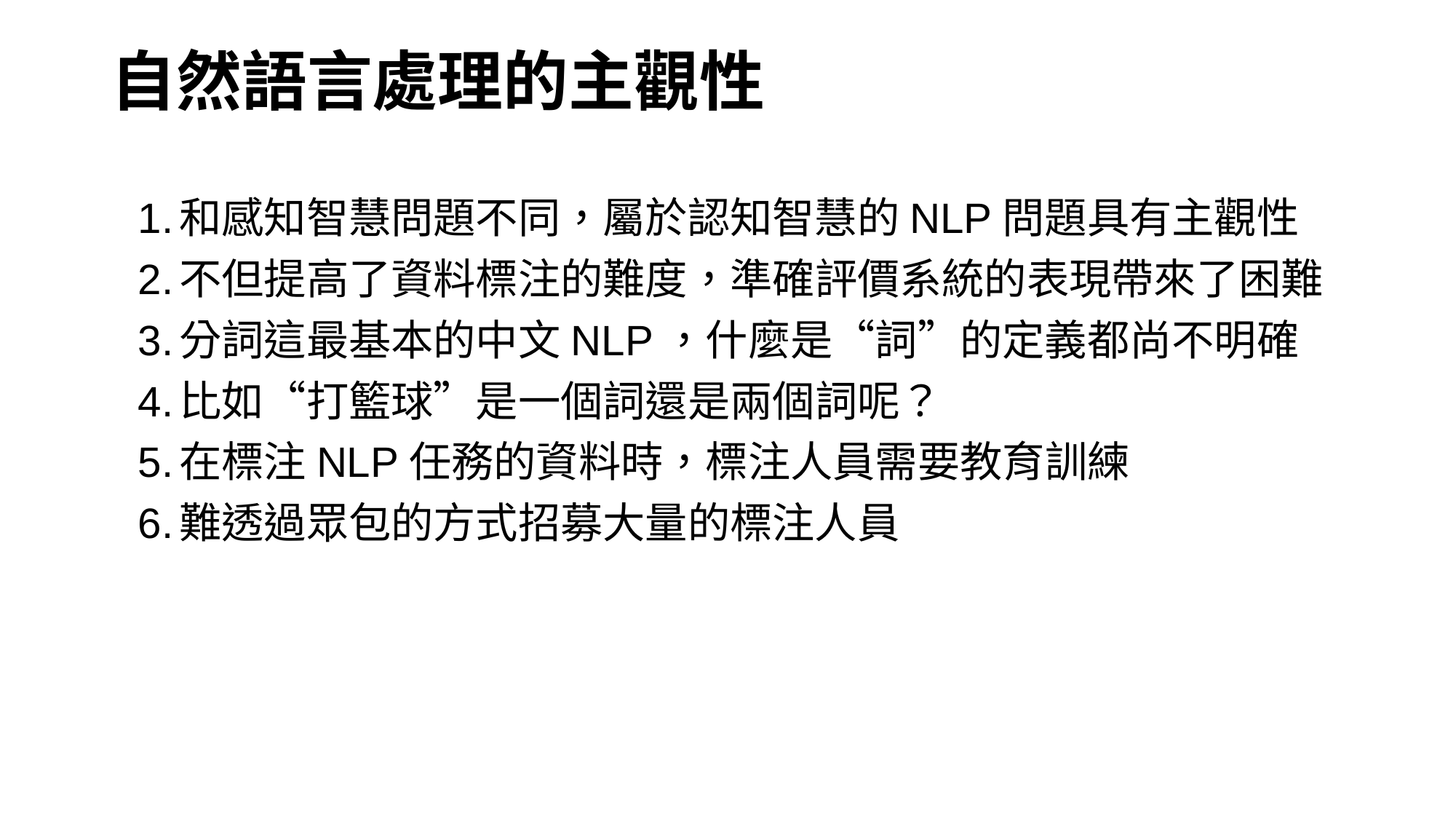

# 自然語言處理的主觀性
和感知智慧問題不同，屬於認知智慧的NLP問題具有主觀性
不但提高了資料標注的難度，準確評價系統的表現帶來了困難
分詞這最基本的中文NLP，什麼是“詞”的定義都尚不明確
比如“打籃球”是一個詞還是兩個詞呢？
在標注NLP任務的資料時，標注人員需要教育訓練
難透過眾包的方式招募大量的標注人員